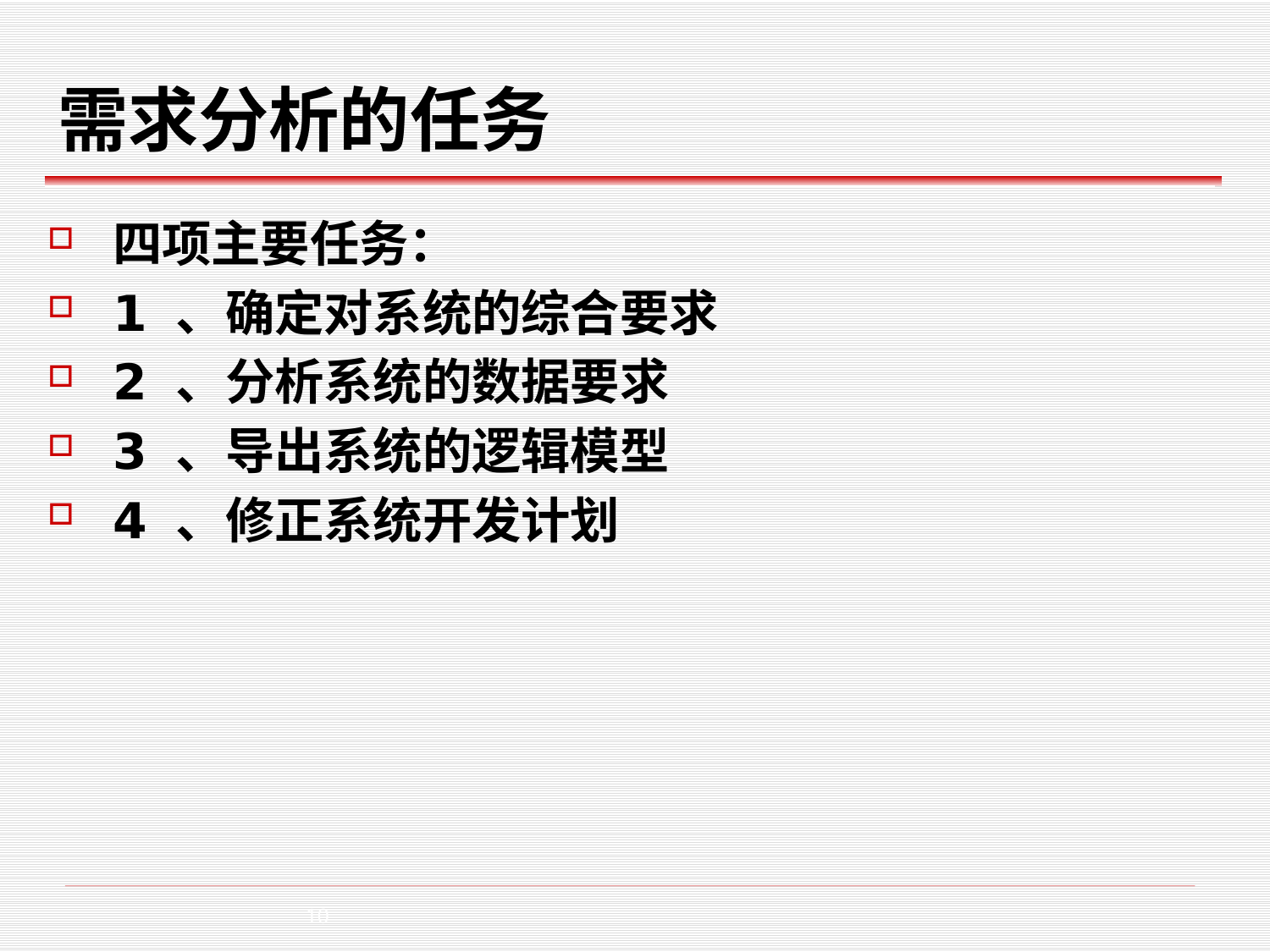

# 需求分析的任务
四项主要任务：
1 、确定对系统的综合要求
2 、分析系统的数据要求
3 、导出系统的逻辑模型
4 、修正系统开发计划
10